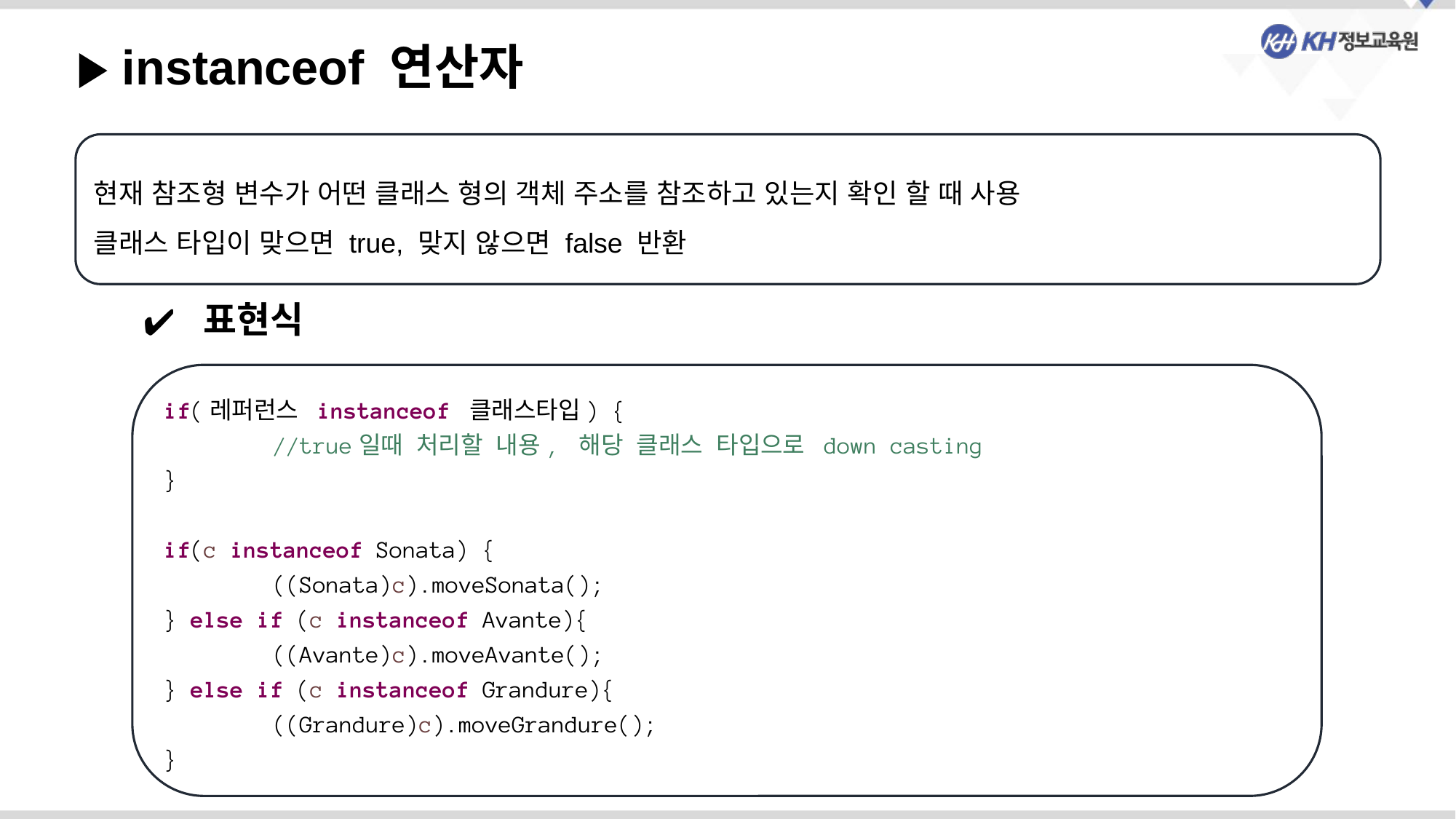

▶ instanceof 연산자
현재 참조형 변수가 어떤 클래스 형의 객체 주소를 참조하고 있는지 확인 할 때 사용
클래스 타입이 맞으면 true, 맞지 않으면 false 반환
 표현식
if(레퍼런스 instanceof 클래스타입) {
	//true일때 처리할 내용, 해당 클래스 타입으로 down casting
}

if(c instanceof Sonata) {
	((Sonata)c).moveSonata();
} else if (c instanceof Avante){
	((Avante)c).moveAvante();
} else if (c instanceof Grandure){
	((Grandure)c).moveGrandure();
}